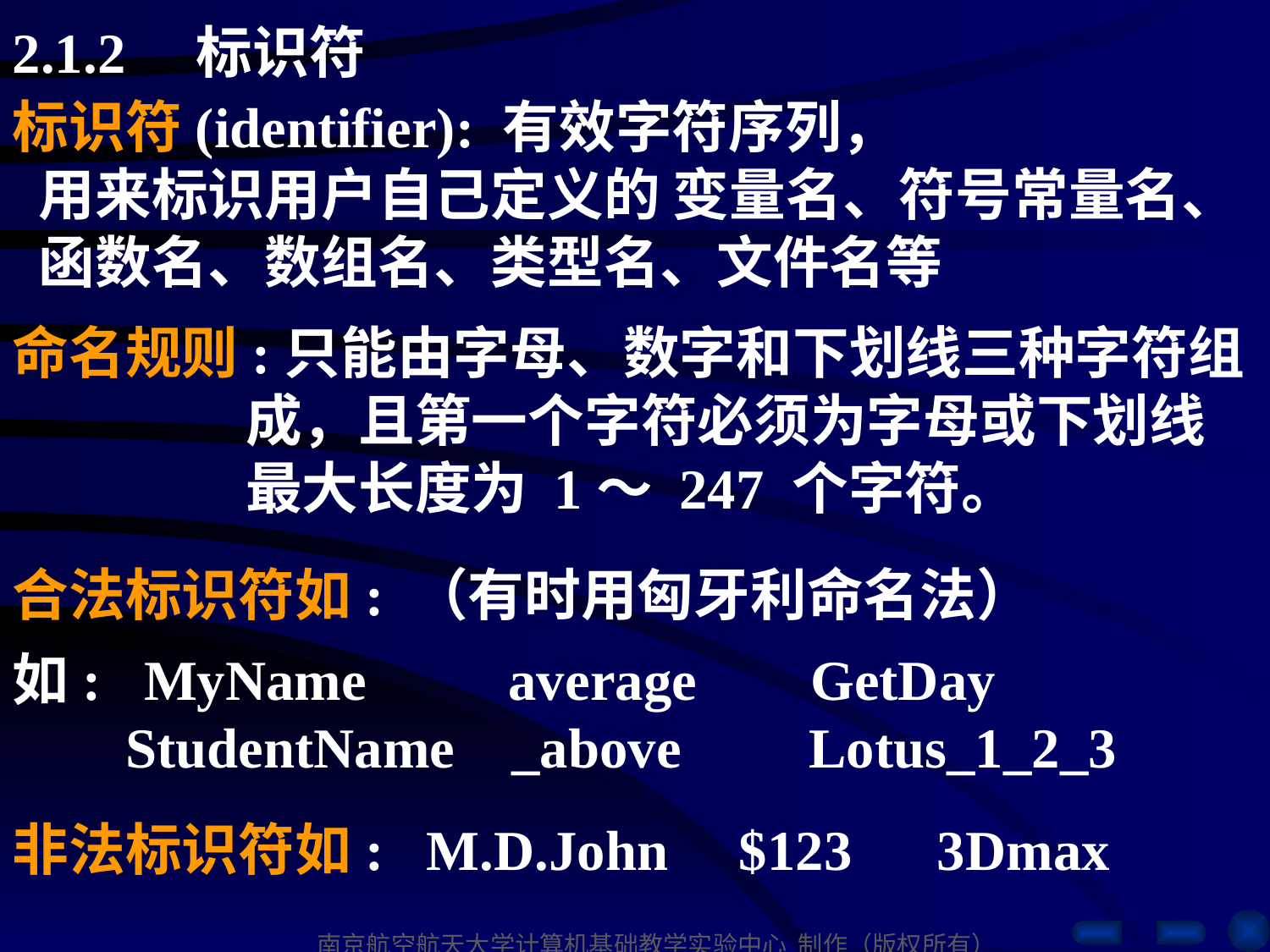

2.1.2    标识符
标识符(identifier): 有效字符序列，
 用来标识用户自己定义的 变量名、符号常量名、
 函数名、数组名、类型名、文件名等
命名规则:只能由字母、数字和下划线三种字符组
                 成，且第一个字符必须为字母或下划线
                 最大长度为 1～ 247 个字符。
合法标识符如: （有时用匈牙利命名法）
如:   MyName          average        GetDay
        StudentName    _above         Lotus_1_2_3
非法标识符如:   M.D.John     $123      3Dmax